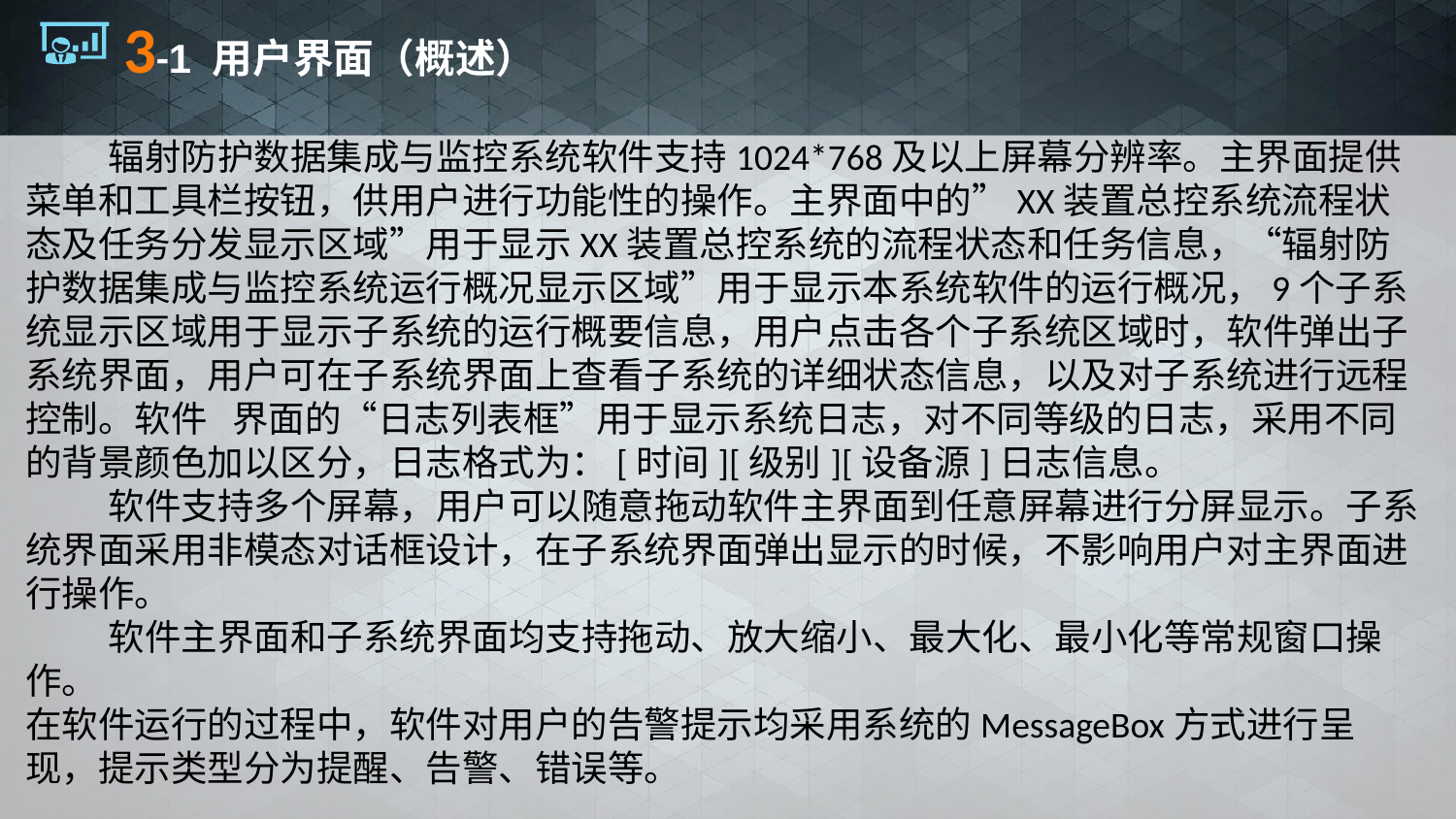

# 3-1 用户界面（概述）

         辐射防护数据集成与监控系统软件支持1024*768及以上屏幕分辨率。主界面提供菜单和工具栏按钮，供用户进行功能性的操作。主界面中的”XX装置总控系统流程状态及任务分发显示区域”用于显示XX装置总控系统的流程状态和任务信息，“辐射防护数据集成与监控系统运行概况显示区域”用于显示本系统软件的运行概况，9个子系统显示区域用于显示子系统的运行概要信息，用户点击各个子系统区域时，软件弹出子系统界面，用户可在子系统界面上查看子系统的详细状态信息，以及对子系统进行远程控制。软件   界面的“日志列表框”用于显示系统日志，对不同等级的日志，采用不同的背景颜色加以区分，日志格式为：[时间][级别][设备源]日志信息。
         软件支持多个屏幕，用户可以随意拖动软件主界面到任意屏幕进行分屏显示。子系统界面采用非模态对话框设计，在子系统界面弹出显示的时候，不影响用户对主界面进行操作。
         软件主界面和子系统界面均支持拖动、放大缩小、最大化、最小化等常规窗口操作。
在软件运行的过程中，软件对用户的告警提示均采用系统的MessageBox方式进行呈现，提示类型分为提醒、告警、错误等。